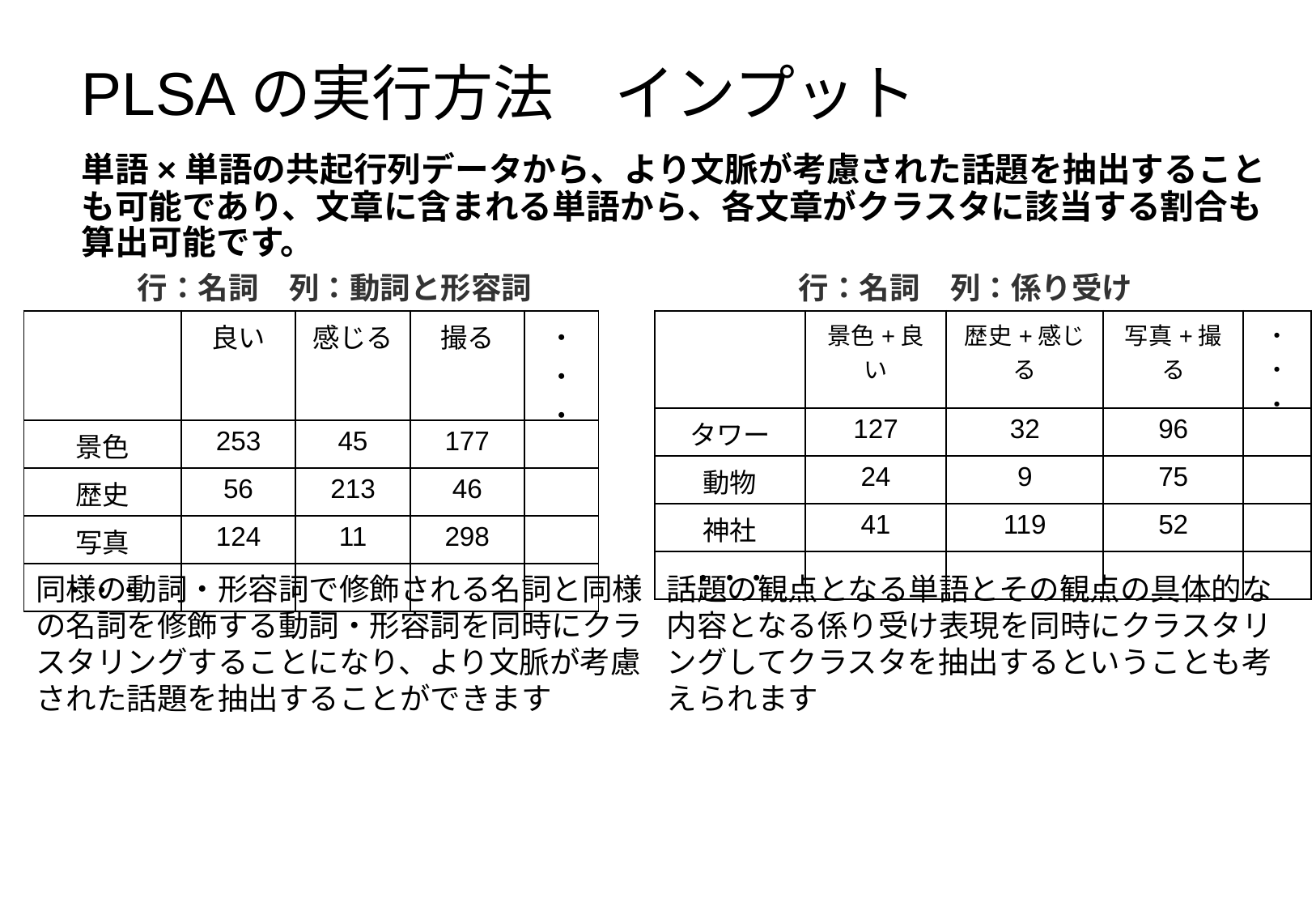

# PLSAの実行方法　インプット
単語×単語の共起行列データから、より文脈が考慮された話題を抽出することも可能であり、文章に含まれる単語から、各文章がクラスタに該当する割合も算出可能です。
行：名詞　列：動詞と形容詞
行：名詞　列：係り受け
|  | 良い | 感じる | 撮る | ・・・ |
| --- | --- | --- | --- | --- |
| 景色 | 253 | 45 | 177 |  |
| 歴史 | 56 | 213 | 46 |  |
| 写真 | 124 | 11 | 298 |  |
| ・・・ |  |  |  |  |
|  | 景色+良い | 歴史+感じる | 写真+撮る | ・・・ |
| --- | --- | --- | --- | --- |
| タワー | 127 | 32 | 96 |  |
| 動物 | 24 | 9 | 75 |  |
| 神社 | 41 | 119 | 52 |  |
| ・・・ |  |  |  |  |
同様の動詞・形容詞で修飾される名詞と同様の名詞を修飾する動詞・形容詞を同時にクラスタリングすることになり、より文脈が考慮された話題を抽出することができます
話題の観点となる単語とその観点の具体的な内容となる係り受け表現を同時にクラスタリングしてクラスタを抽出するということも考えられます